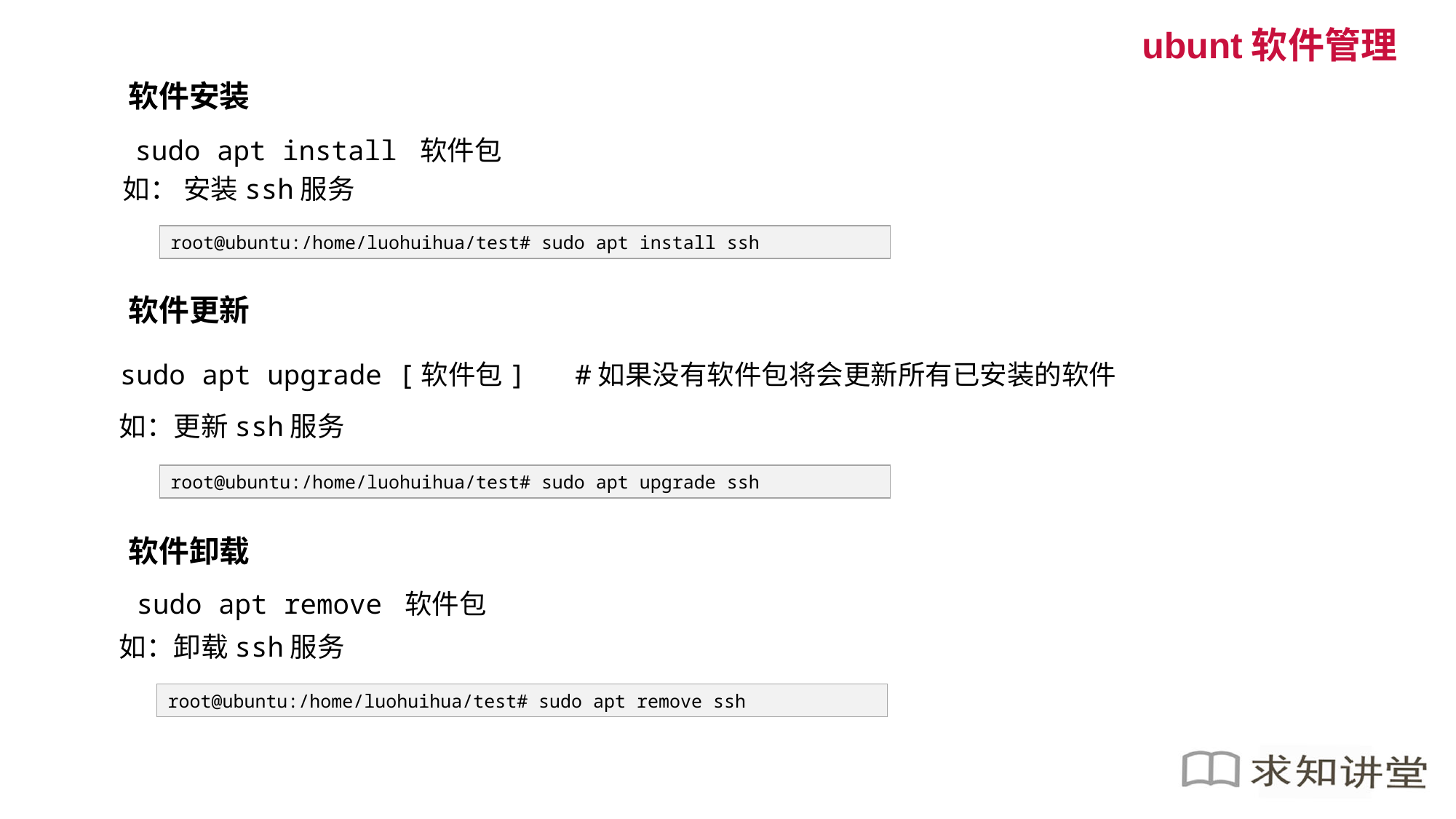

ubunt软件管理
软件安装
sudo apt install 软件包
如： 安装ssh服务
root@ubuntu:/home/luohuihua/test# sudo apt install ssh
软件更新
sudo apt upgrade [软件包]   #如果没有软件包将会更新所有已安装的软件
如：更新ssh服务
root@ubuntu:/home/luohuihua/test# sudo apt upgrade ssh
软件卸载
sudo apt remove 软件包
如：卸载ssh服务
root@ubuntu:/home/luohuihua/test# sudo apt remove ssh